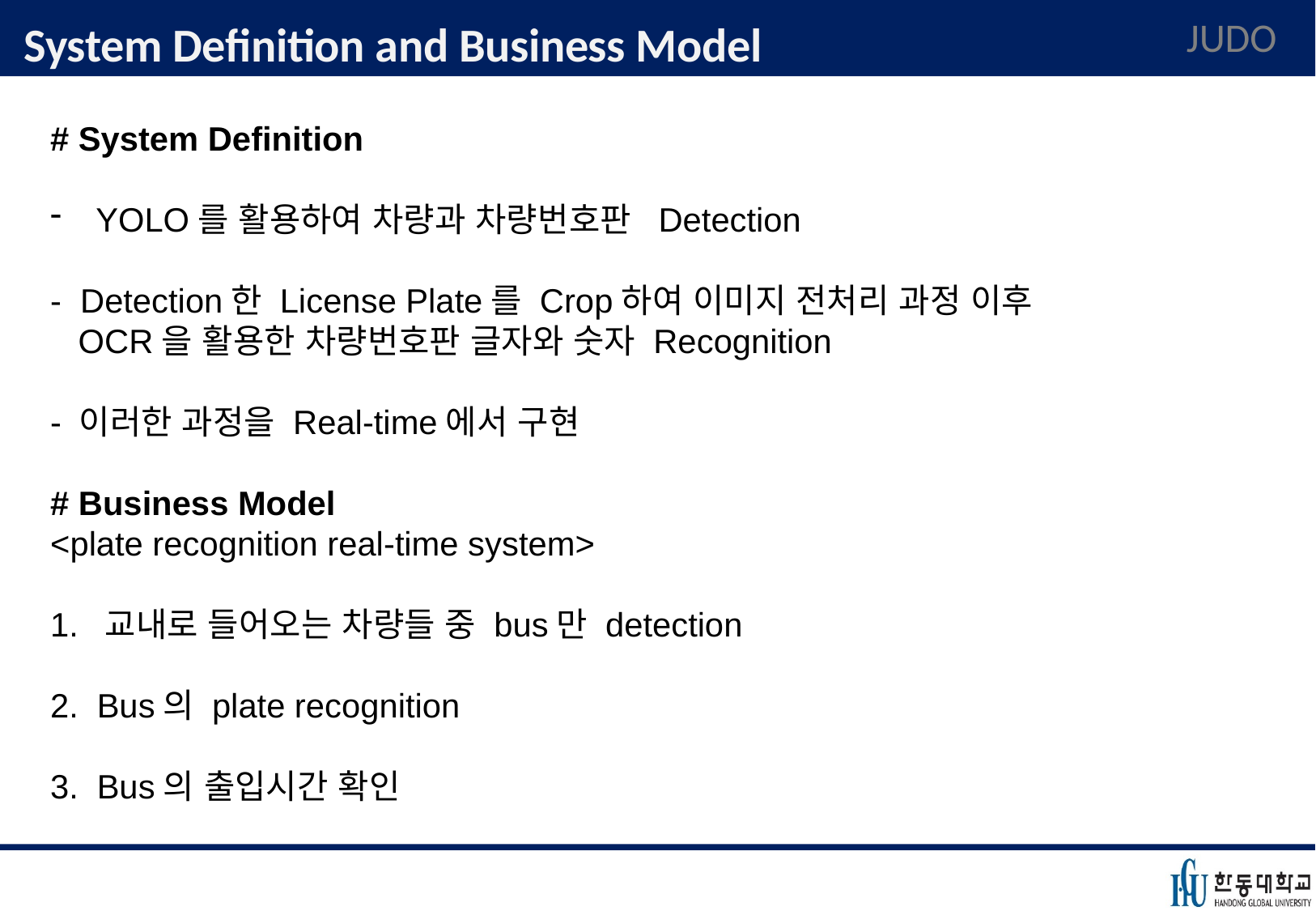

# System Definition and Business Model
JUDO
# System Definition

YOLO를 활용하여 차량과 차량번호판  Detection

-  Detection한 License Plate를 Crop하여 이미지 전처리 과정 이후
   OCR을 활용한 차량번호판 글자와 숫자 Recognition

- 이러한 과정을 Real-time에서 구현

# Business Model
<plate recognition real-time system>

1.  교내로 들어오는 차량들 중 bus만 detection

2.  Bus의 plate recognition

3.  Bus의 출입시간 확인